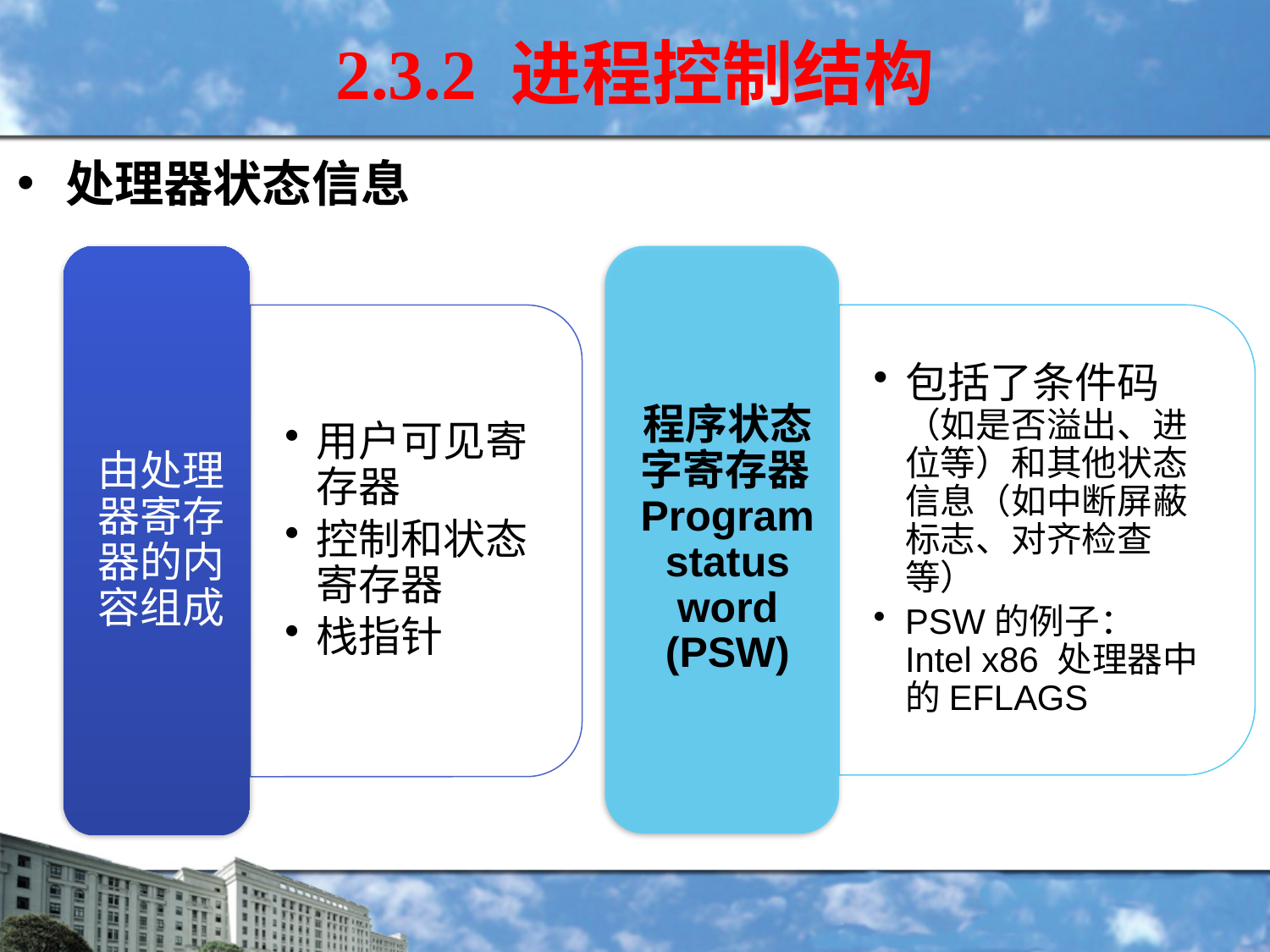

# 2.3.2 进程控制结构
处理器状态信息
用户可见寄存器
控制和状态寄存器
栈指针
由处理器寄存器的内容组成
包括了条件码（如是否溢出、进位等）和其他状态信息（如中断屏蔽标志、对齐检查等）
PSW的例子：Intel x86 处理器中的EFLAGS
程序状态字寄存器Program status word (PSW)